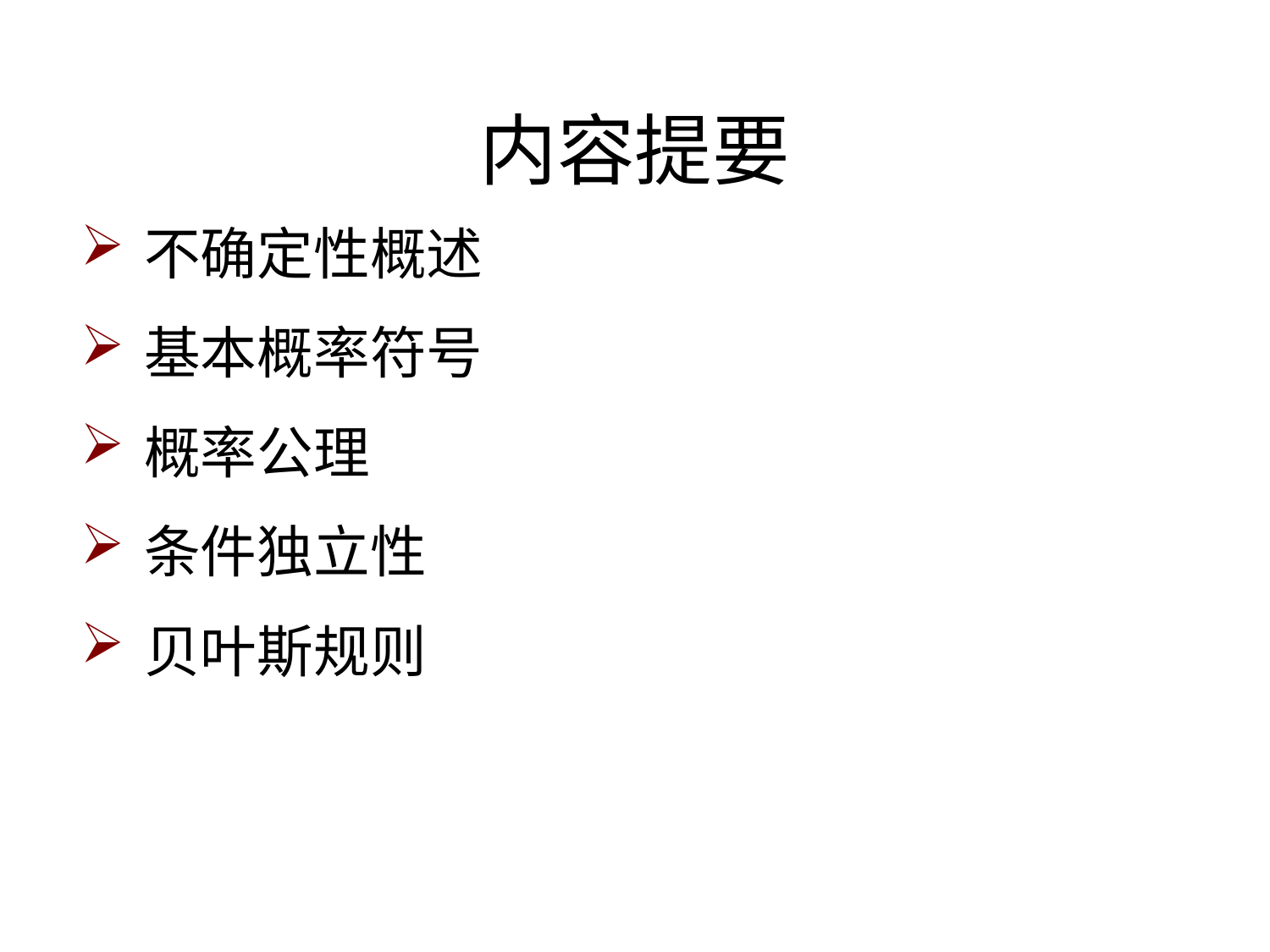

# 内容提要
不确定性概述
基本概率符号
概率公理
条件独立性
贝叶斯规则